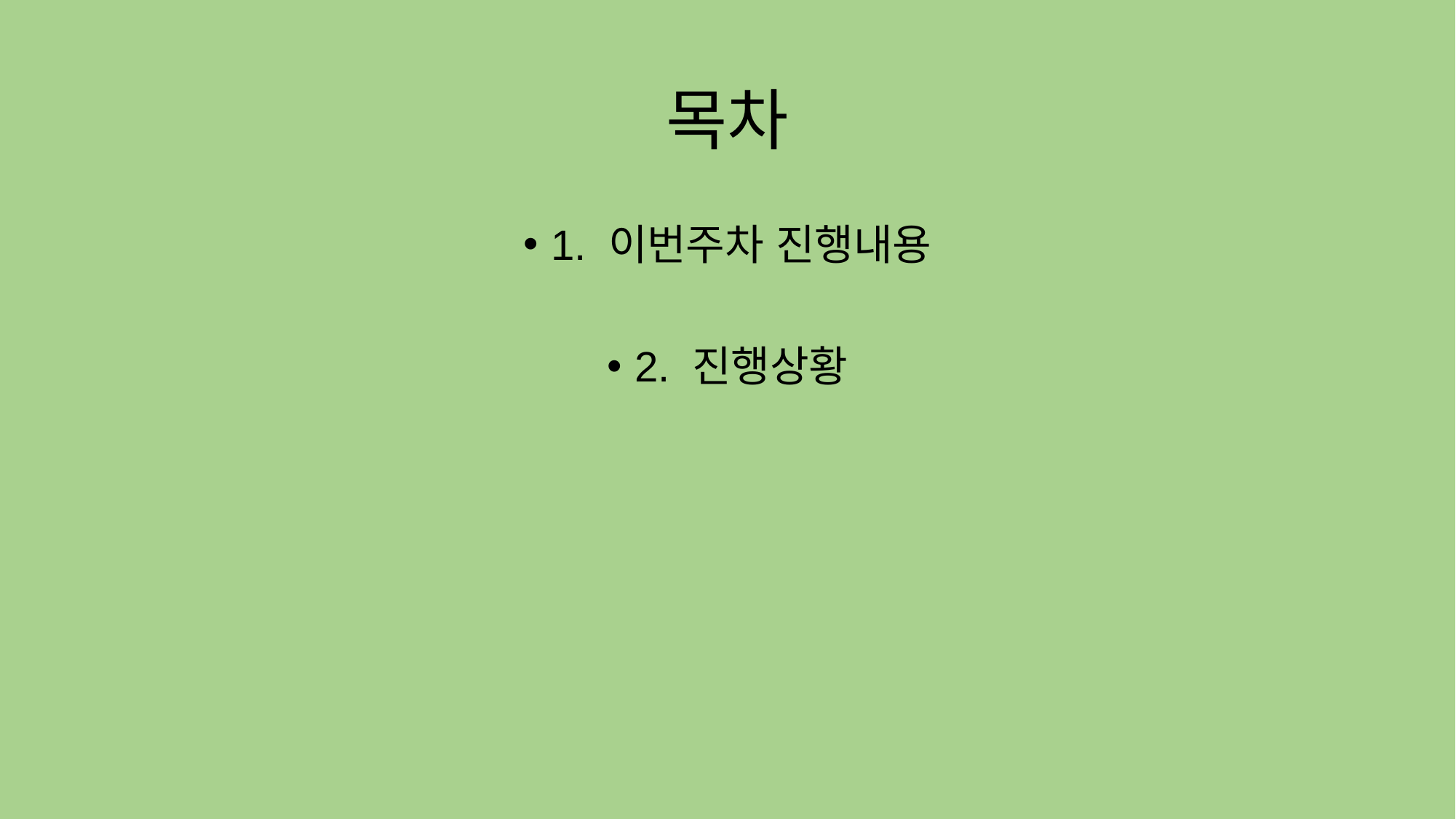

# 목차
1. 이번주차 진행내용

2. 진행상황